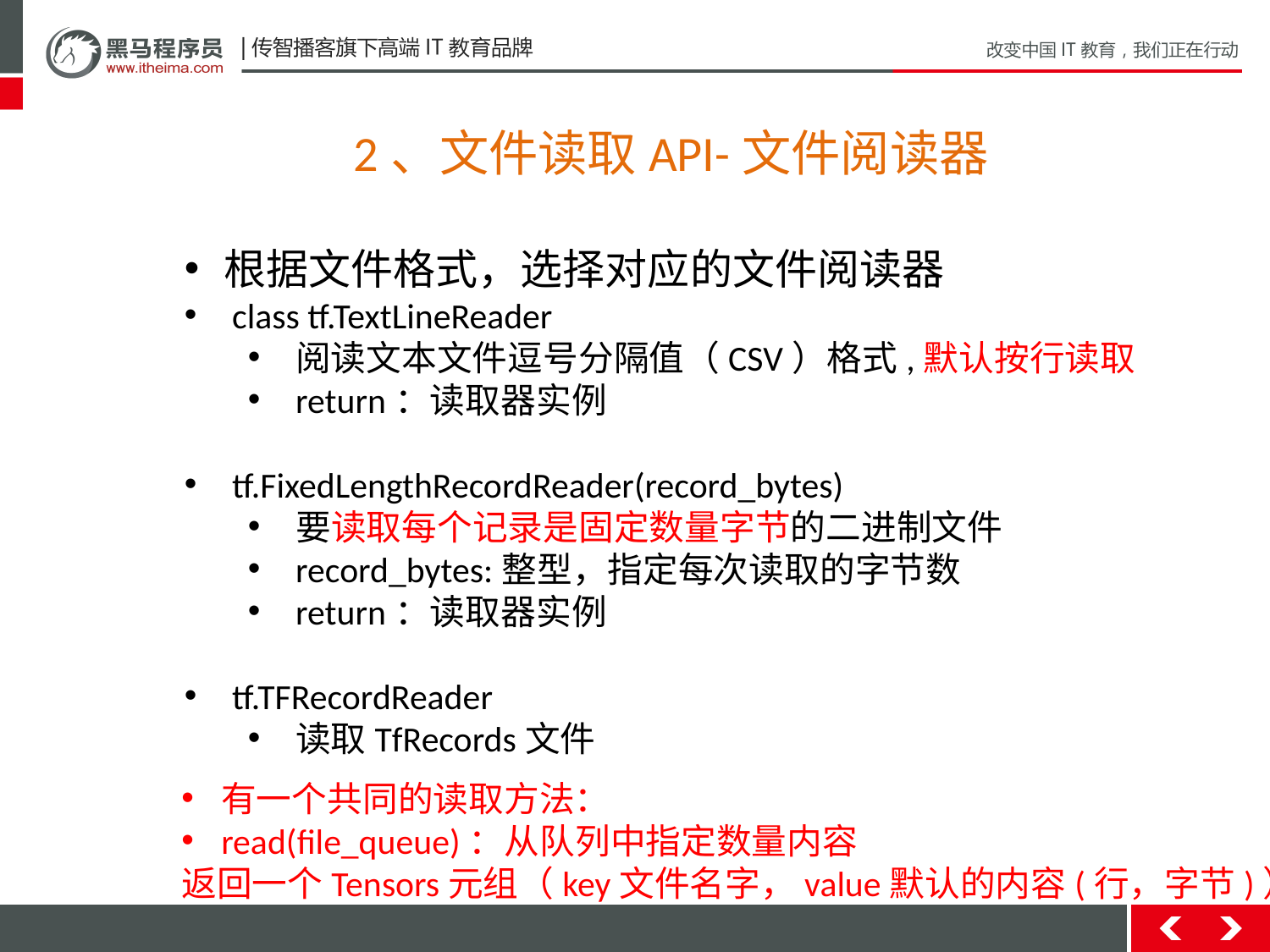

2、文件读取API-文件阅读器
根据文件格式，选择对应的文件阅读器
class tf.TextLineReader
阅读文本文件逗号分隔值（CSV）格式,默认按行读取
return：读取器实例

tf.FixedLengthRecordReader(record_bytes)
要读取每个记录是固定数量字节的二进制文件
record_bytes:整型，指定每次读取的字节数
return：读取器实例

tf.TFRecordReader
读取TfRecords文件
有一个共同的读取方法：
read(file_queue)：从队列中指定数量内容
返回一个Tensors元组（key文件名字，value默认的内容(行，字节)）